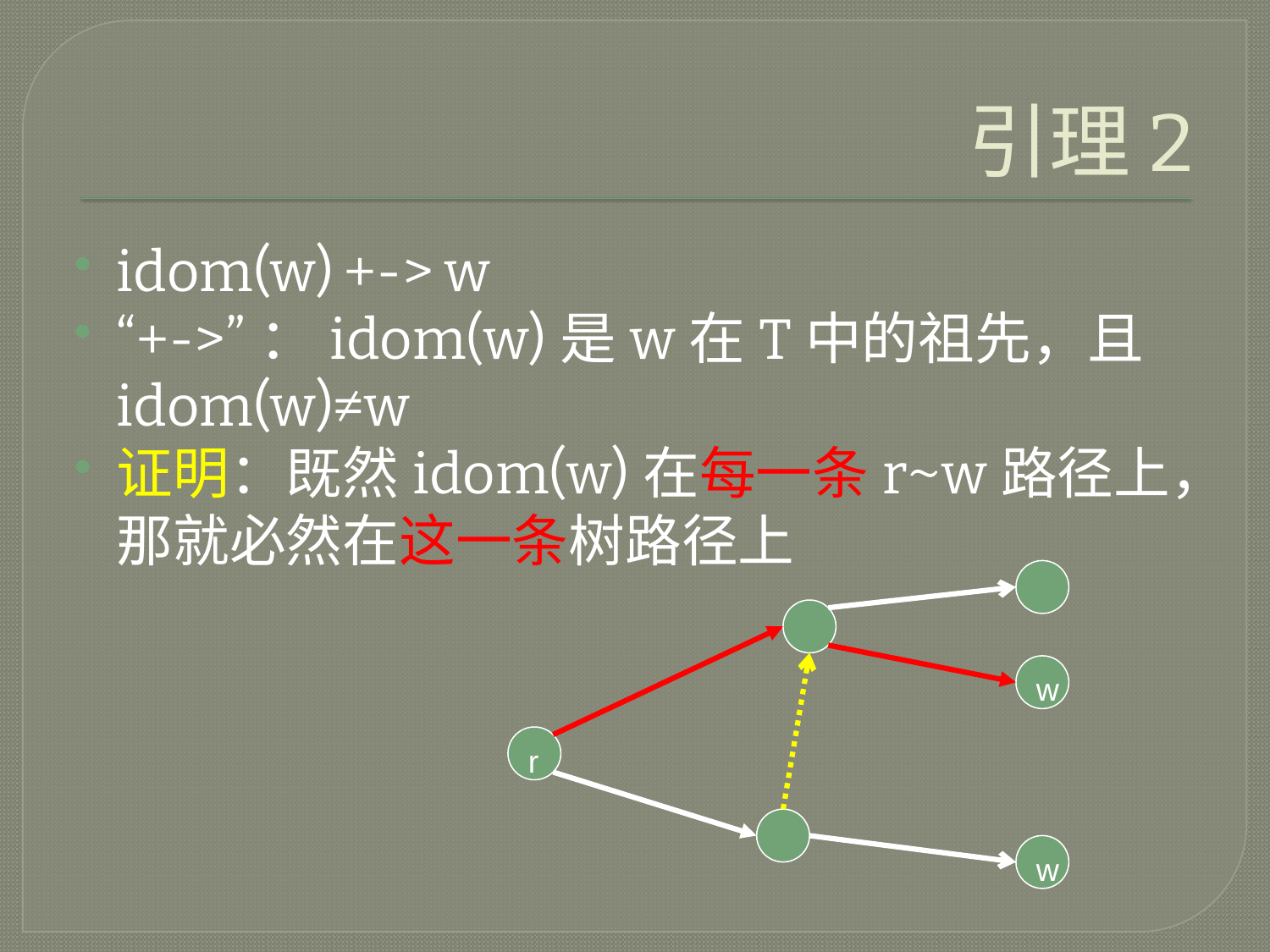

# 引理2
idom(w) +-> w
“+->”：idom(w)是w在T中的祖先，且idom(w)≠w
证明：既然idom(w)在每一条r~w路径上，那就必然在这一条树路径上

w
r

w